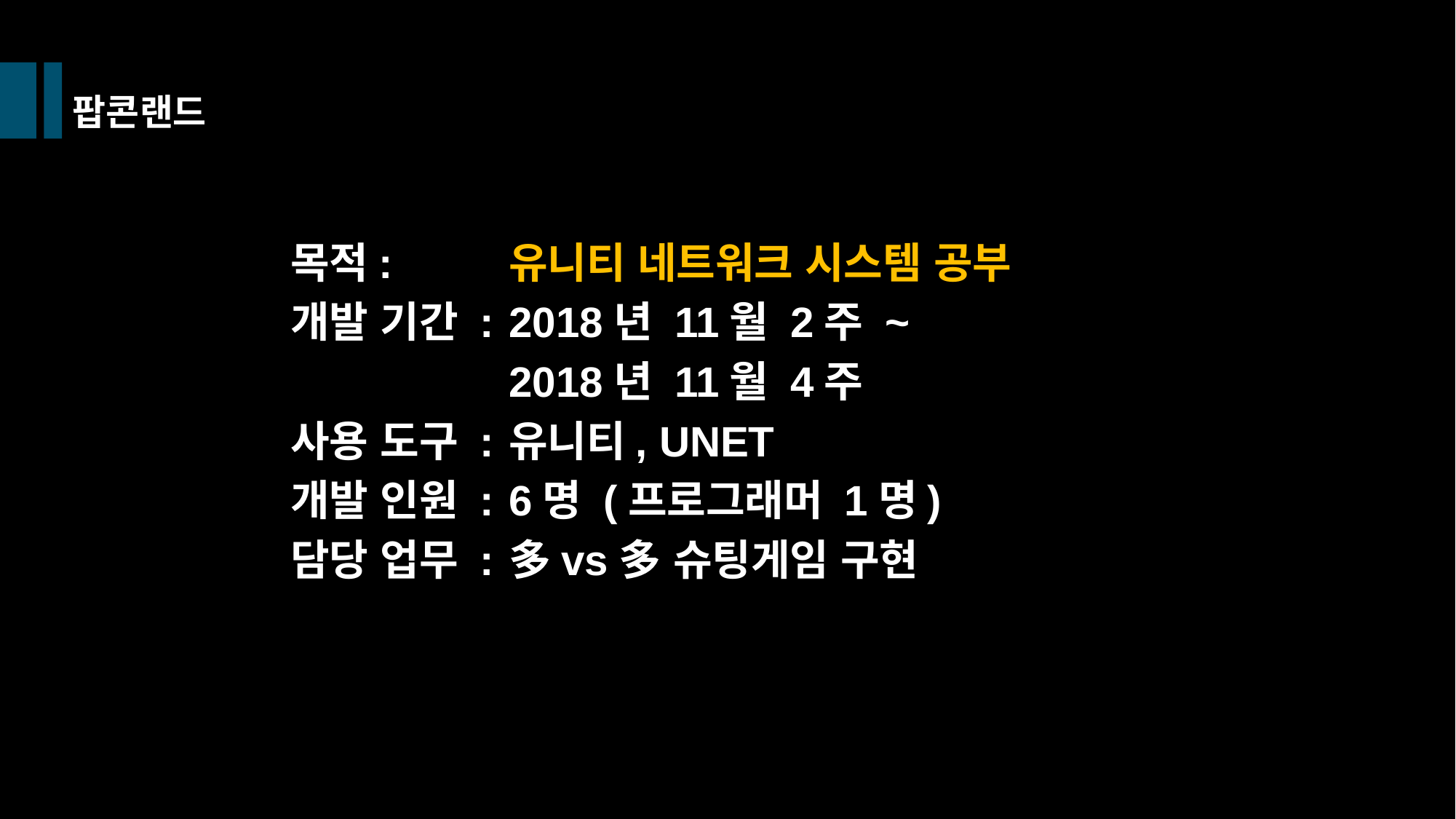

팝콘랜드
목적:		유니티 네트워크 시스템 공부
개발 기간 : 	2018년 11월 2주 ~
		2018년 11월 4주
사용 도구 : 	유니티, UNET
개발 인원 : 	6명 (프로그래머 1명)
담당 업무 : 	多vs多 슈팅게임 구현